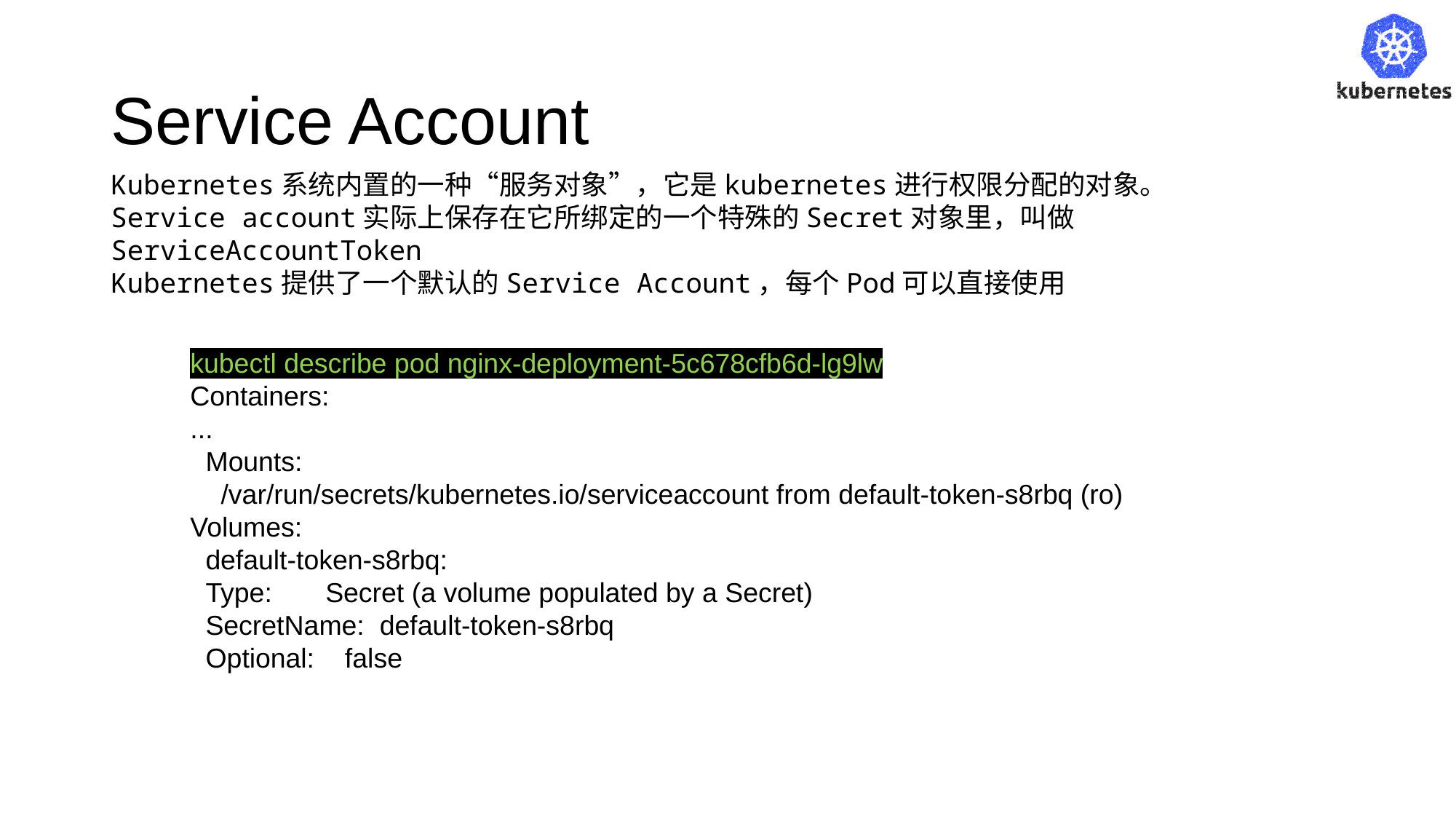

# Service Account
Kubernetes系统内置的一种“服务对象”，它是kubernetes进行权限分配的对象。
Service account实际上保存在它所绑定的一个特殊的Secret对象里，叫做ServiceAccountToken
Kubernetes提供了一个默认的Service Account，每个Pod可以直接使用

kubectl describe pod nginx-deployment-5c678cfb6d-lg9lw
Containers:
...
  Mounts:
    /var/run/secrets/kubernetes.io/serviceaccount from default-token-s8rbq (ro)
Volumes:
  default-token-s8rbq:
  Type:       Secret (a volume populated by a Secret)
  SecretName:  default-token-s8rbq
  Optional:    false